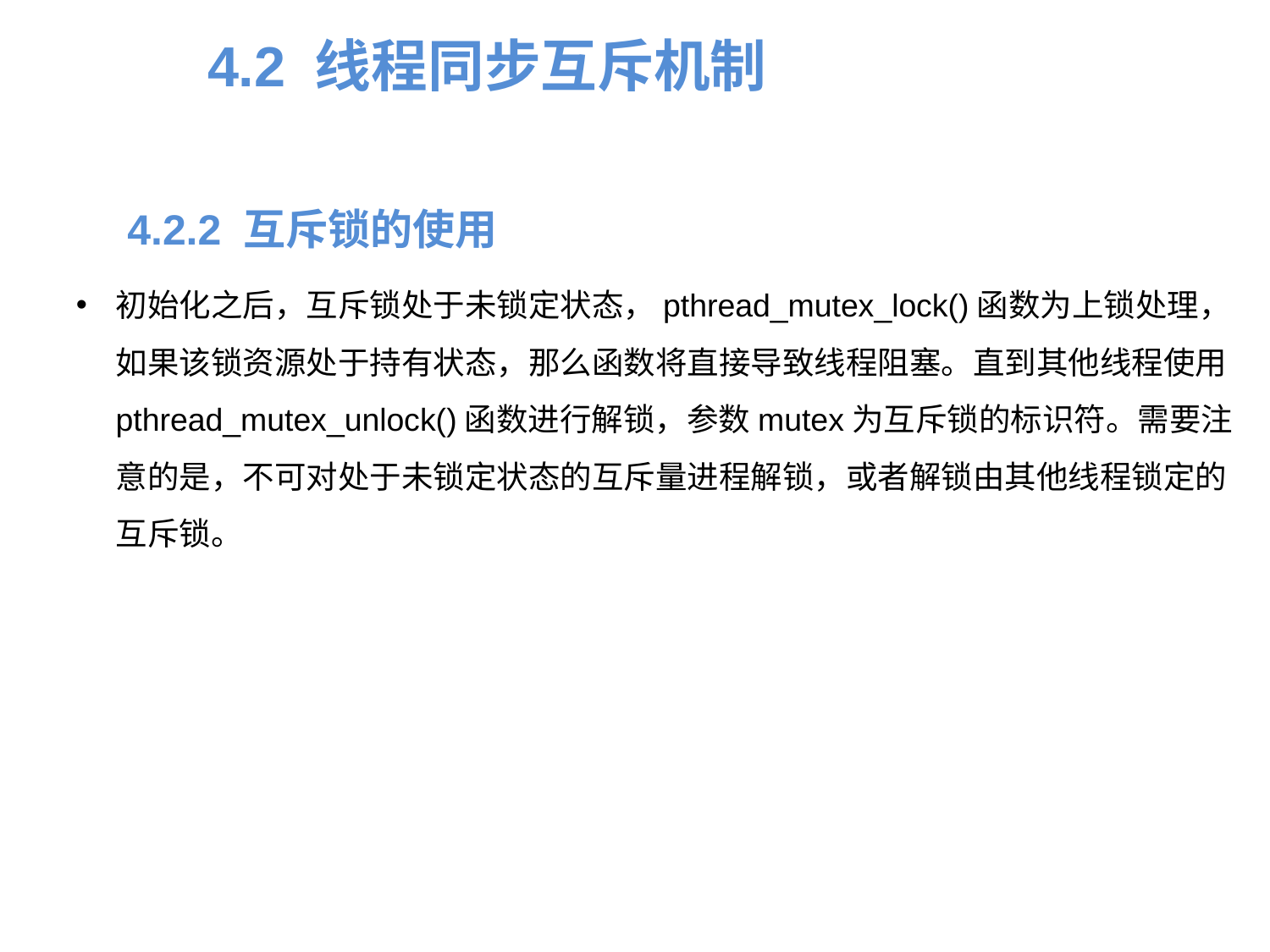

4.2 线程同步互斥机制
4.2.2 互斥锁的使用
初始化之后，互斥锁处于未锁定状态，pthread_mutex_lock()函数为上锁处理，如果该锁资源处于持有状态，那么函数将直接导致线程阻塞。直到其他线程使用pthread_mutex_unlock()函数进行解锁，参数mutex为互斥锁的标识符。需要注意的是，不可对处于未锁定状态的互斥量进程解锁，或者解锁由其他线程锁定的互斥锁。